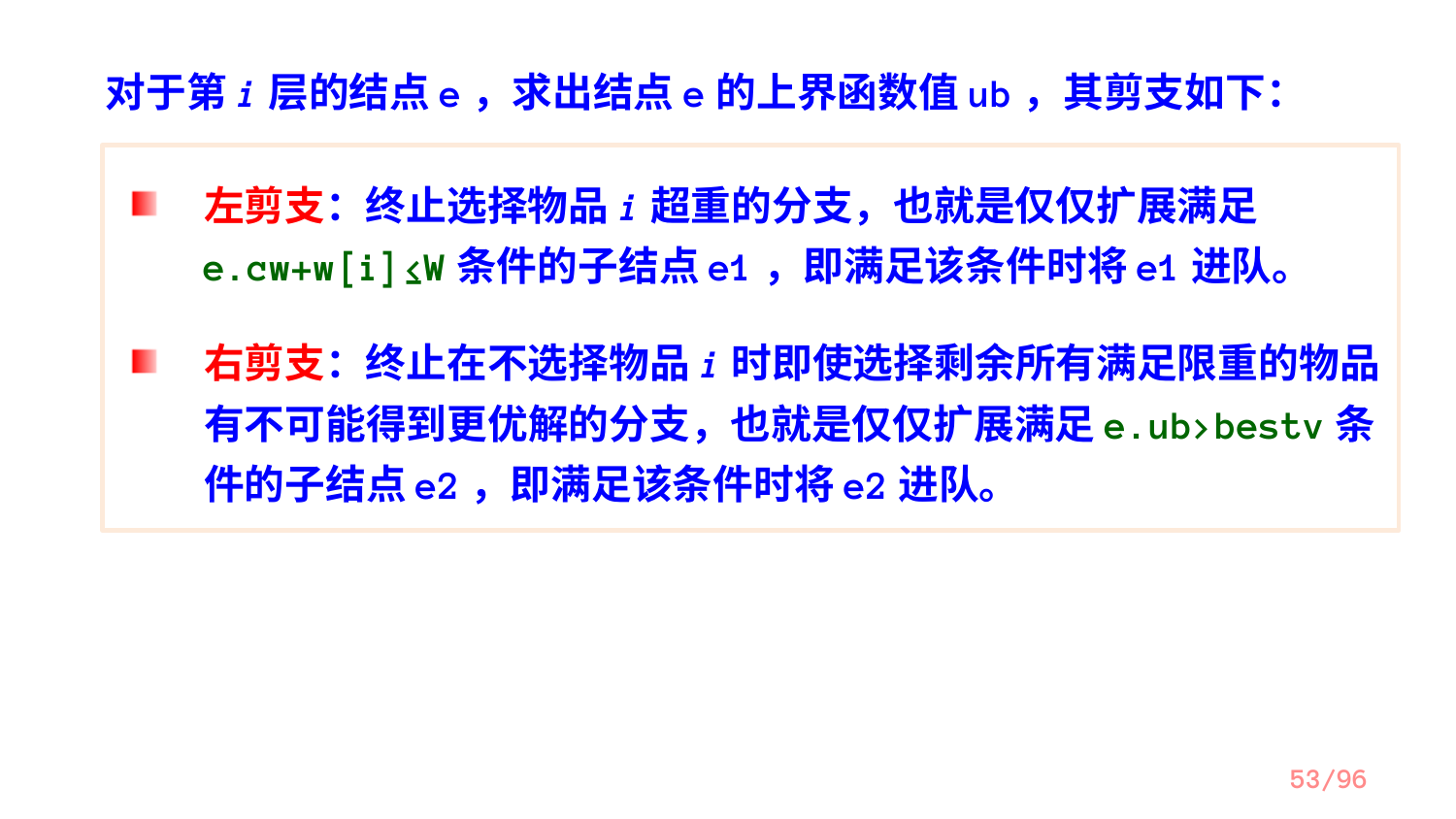

对于第i层的结点e，求出结点e的上界函数值ub，其剪支如下：
左剪支：终止选择物品i超重的分支，也就是仅仅扩展满足e.cw+w[i]≤W条件的子结点e1，即满足该条件时将e1进队。
右剪支：终止在不选择物品i时即使选择剩余所有满足限重的物品有不可能得到更优解的分支，也就是仅仅扩展满足e.ub>bestv条件的子结点e2，即满足该条件时将e2进队。
53/96